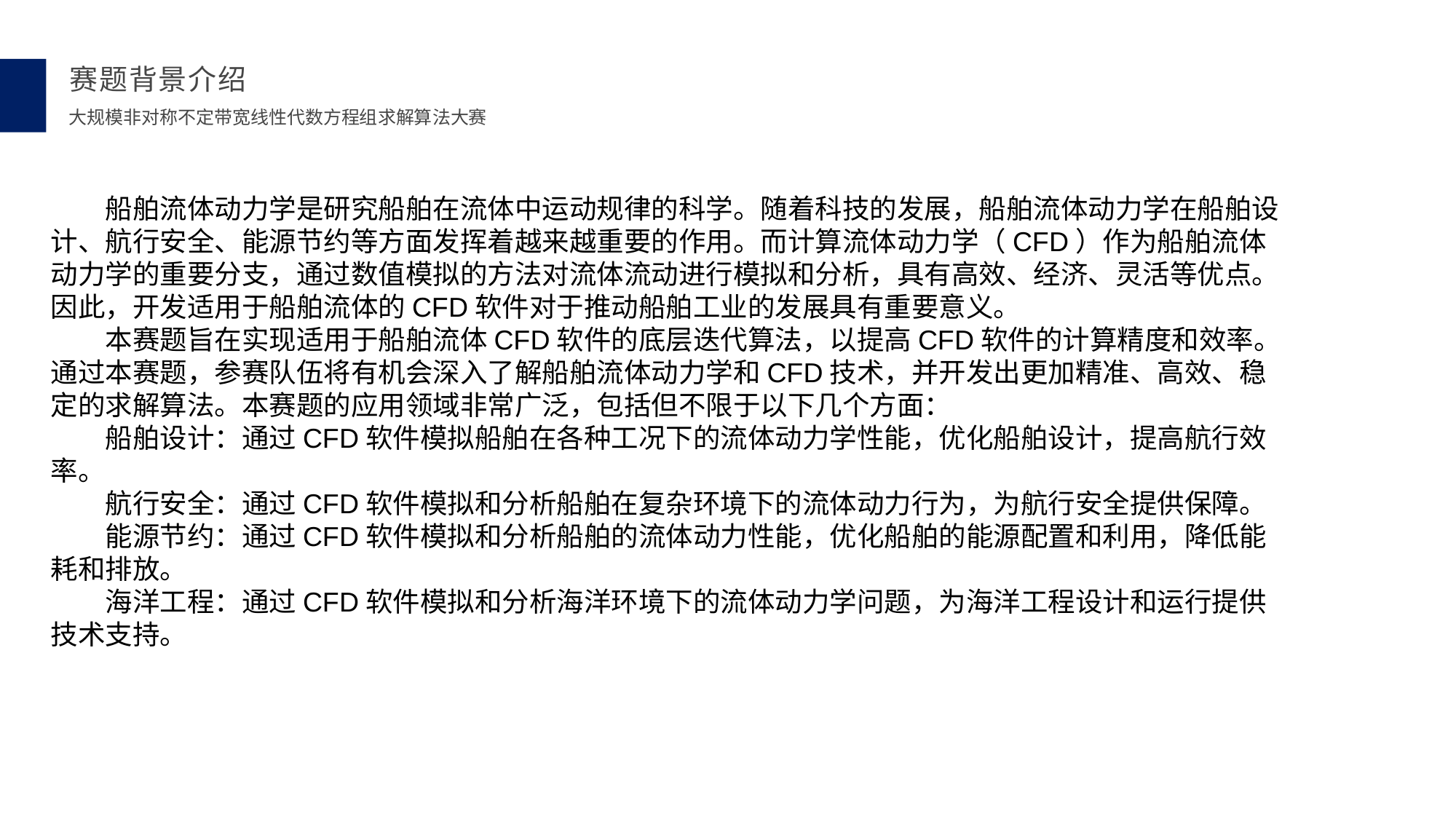

赛题背景介绍

大规模非对称不定带宽线性代数方程组求解算法大赛
船舶流体动力学是研究船舶在流体中运动规律的科学。随着科技的发展，船舶流体动力学在船舶设计、航行安全、能源节约等方面发挥着越来越重要的作用。而计算流体动力学（CFD）作为船舶流体动力学的重要分支，通过数值模拟的方法对流体流动进行模拟和分析，具有高效、经济、灵活等优点。因此，开发适用于船舶流体的CFD软件对于推动船舶工业的发展具有重要意义。
本赛题旨在实现适用于船舶流体CFD软件的底层迭代算法，以提高CFD软件的计算精度和效率。通过本赛题，参赛队伍将有机会深入了解船舶流体动力学和CFD技术，并开发出更加精准、高效、稳定的求解算法。本赛题的应用领域非常广泛，包括但不限于以下几个方面：
船舶设计：通过CFD软件模拟船舶在各种工况下的流体动力学性能，优化船舶设计，提高航行效率。
航行安全：通过CFD软件模拟和分析船舶在复杂环境下的流体动力行为，为航行安全提供保障。
能源节约：通过CFD软件模拟和分析船舶的流体动力性能，优化船舶的能源配置和利用，降低能耗和排放。
海洋工程：通过CFD软件模拟和分析海洋环境下的流体动力学问题，为海洋工程设计和运行提供技术支持。